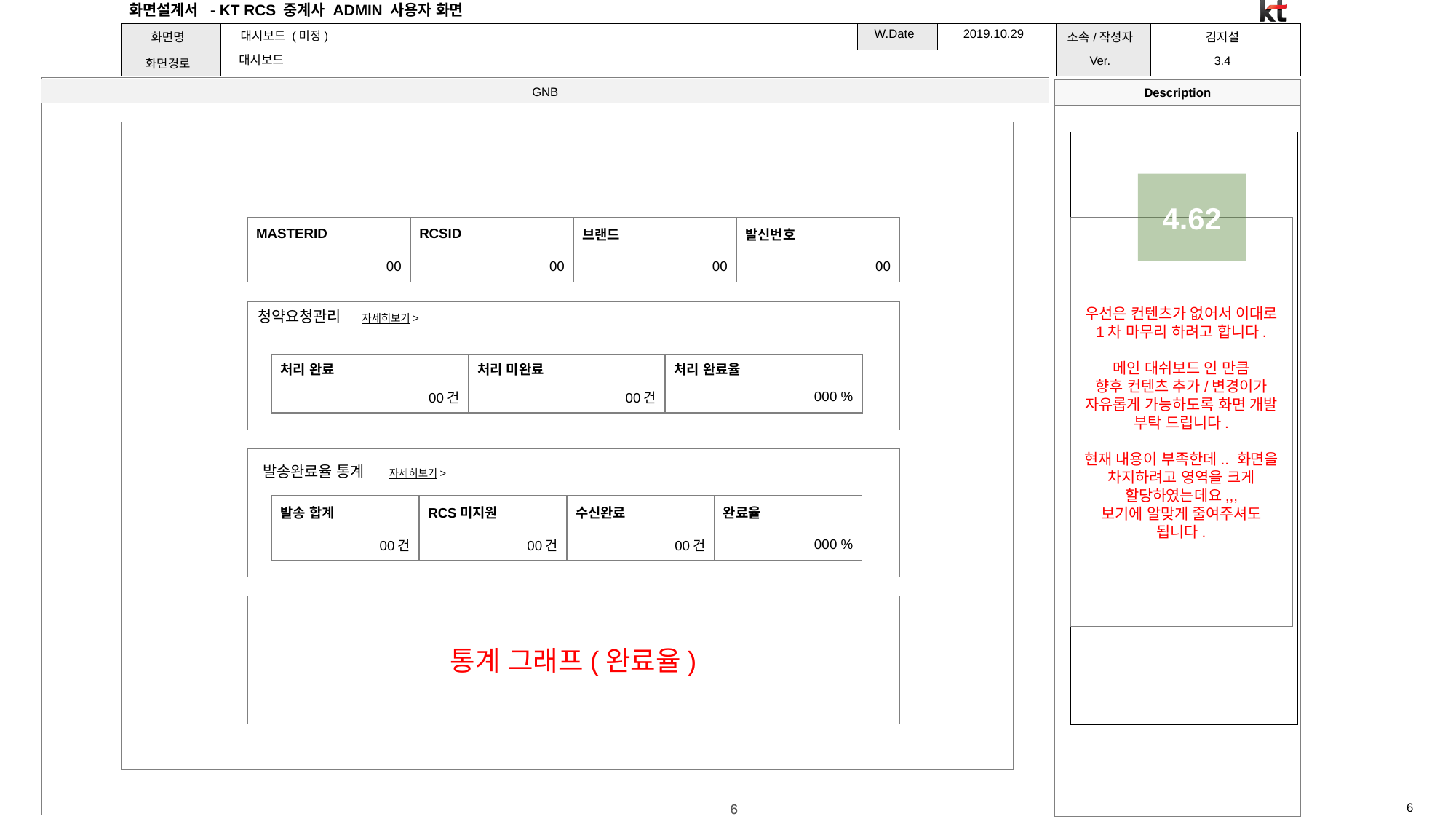

대시보드 (미정)
대시보드

4.62
우선은 컨텐츠가 없어서 이대로 1차 마무리 하려고 합니다.

메인 대쉬보드 인 만큼
향후 컨텐츠 추가/변경이가 자유롭게 가능하도록 화면 개발 부탁 드립니다.

현재 내용이 부족한데.. 화면을 차지하려고 영역을 크게 할당하였는데요,,,
보기에 알맞게 줄여주셔도 됩니다.
| MASTERID | RCSID | 브랜드 | 발신번호 |
| --- | --- | --- | --- |
| 00 | 00 | 00 | 00 |

청약요청관리     자세히보기>
| 처리 완료 | 처리 미완료 | 처리 완료율 |
| --- | --- | --- |
| 00건 | 00건 | 000 % |

발송완료율 통계      자세히보기>
| 발송 합계 | RCS미지원 | 수신완료 | 완료율 |
| --- | --- | --- | --- |
| 00건 | 00건 | 00건 | 000 % |
통계 그래프(완료율)